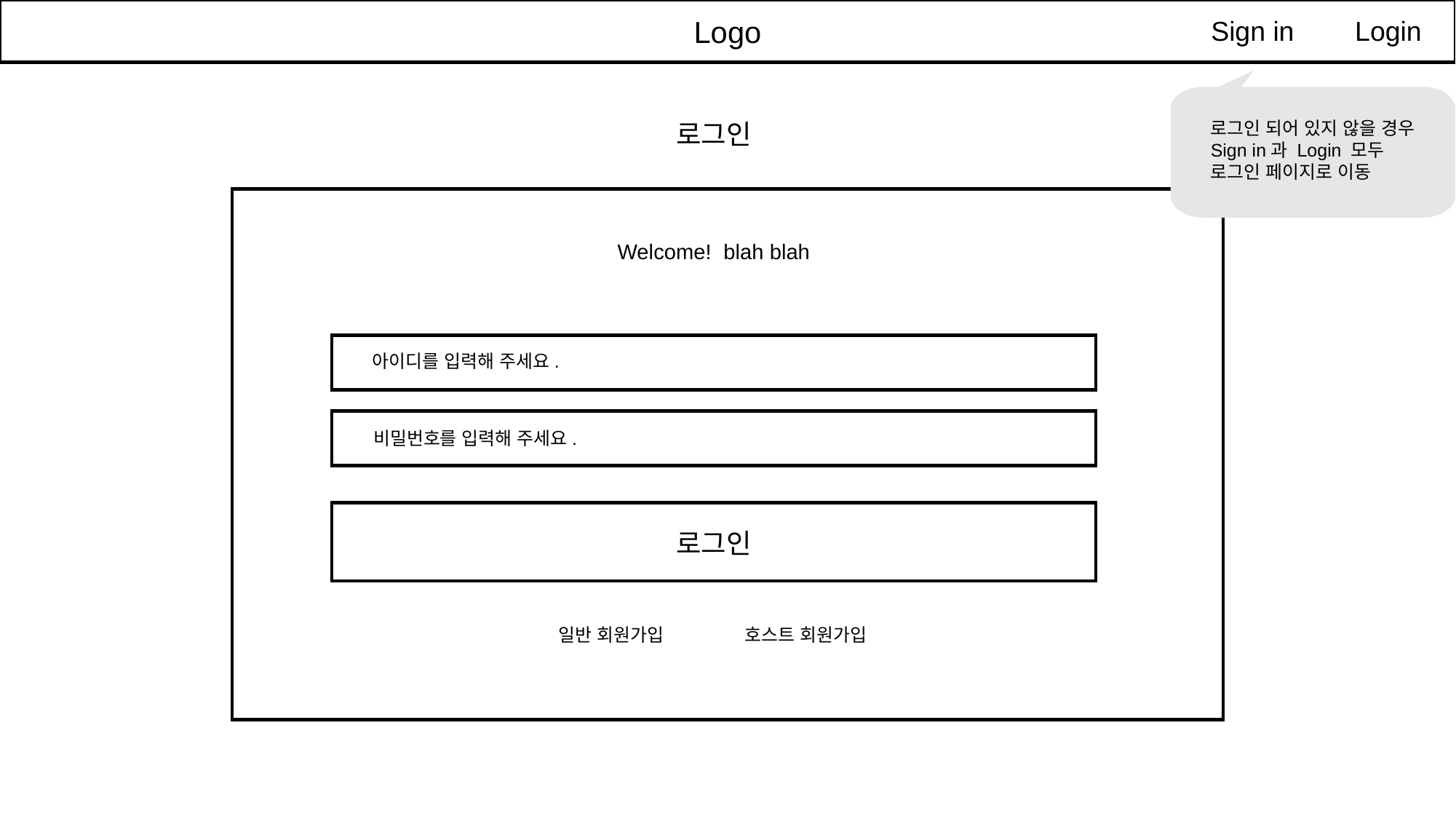

Logo
Sign in        Login

로그인 되어 있지 않을 경우
Sign in과 Login 모두
로그인 페이지로 이동
로그인

Welcome!  blah blah

아이디를 입력해 주세요.

비밀번호를 입력해 주세요.

로그인
일반 회원가입
호스트 회원가입